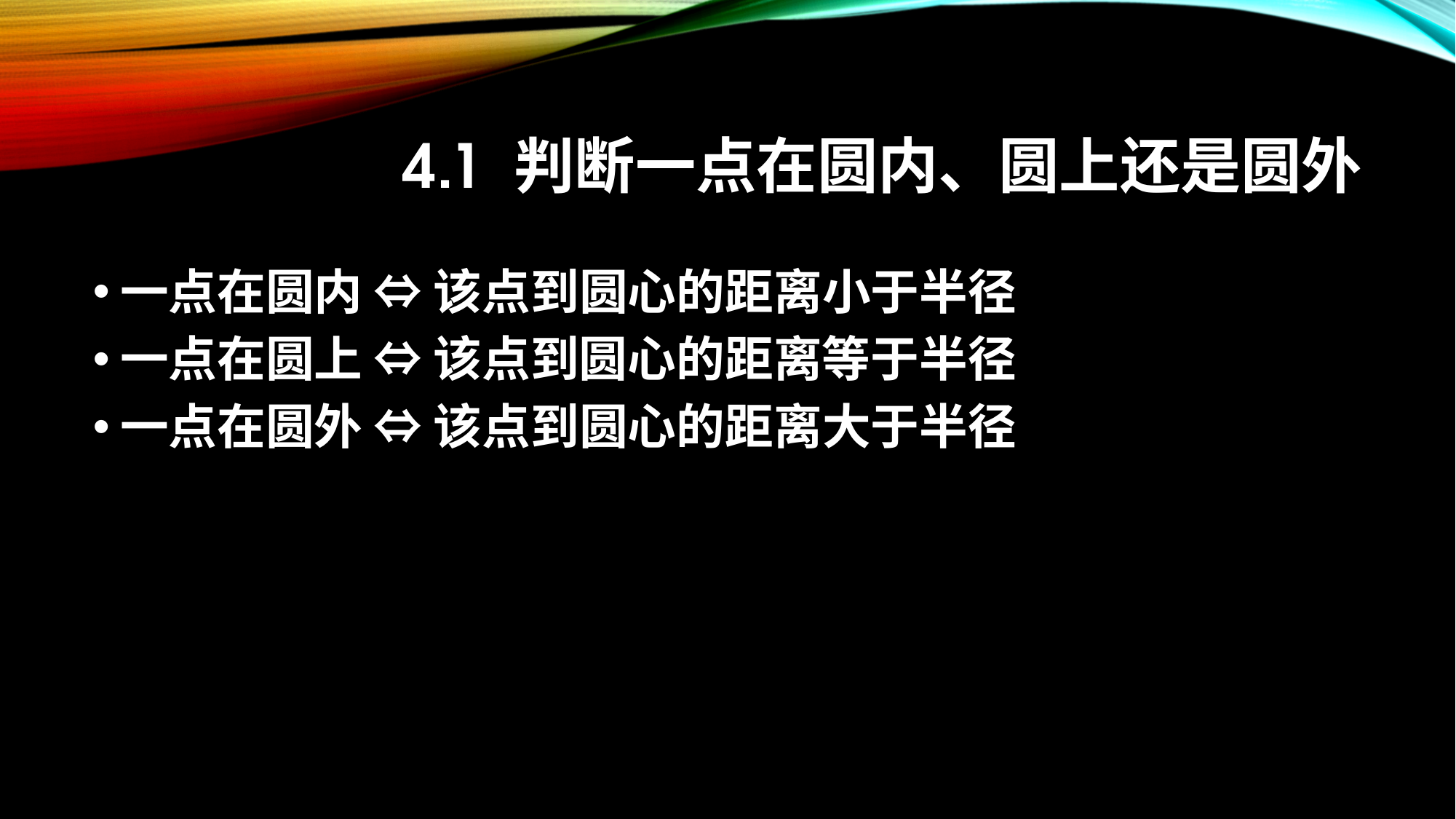

# 4.1 判断一点在圆内、圆上还是圆外
一点在圆内 ⇔ 该点到圆心的距离小于半径
一点在圆上 ⇔ 该点到圆心的距离等于半径
一点在圆外 ⇔ 该点到圆心的距离大于半径